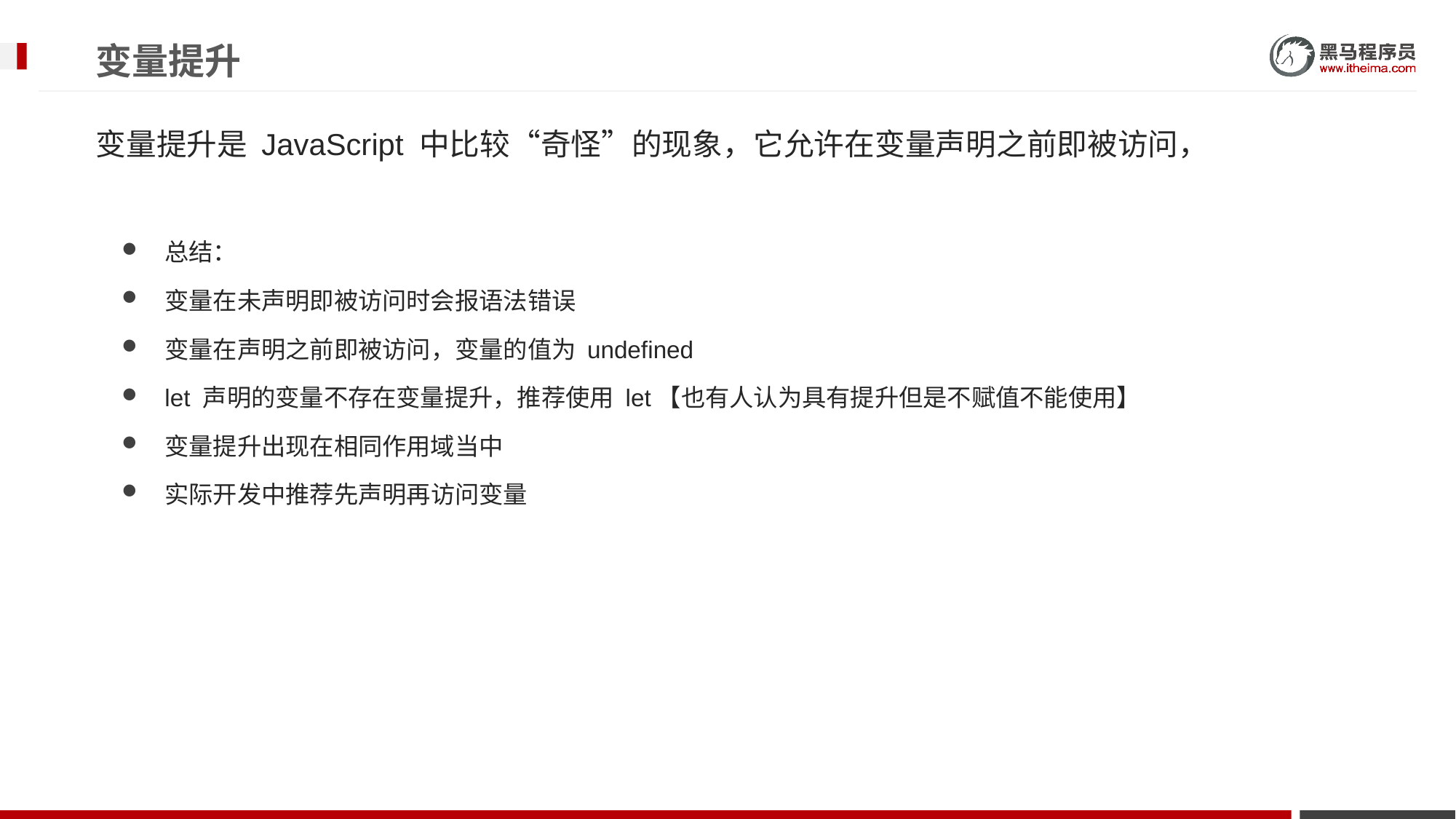

# 变量提升
变量提升是 JavaScript 中比较“奇怪”的现象，它允许在变量声明之前即被访问，
总结：
变量在未声明即被访问时会报语法错误
变量在声明之前即被访问，变量的值为 undefined
let 声明的变量不存在变量提升，推荐使用 let【也有人认为具有提升但是不赋值不能使用】
变量提升出现在相同作用域当中
实际开发中推荐先声明再访问变量